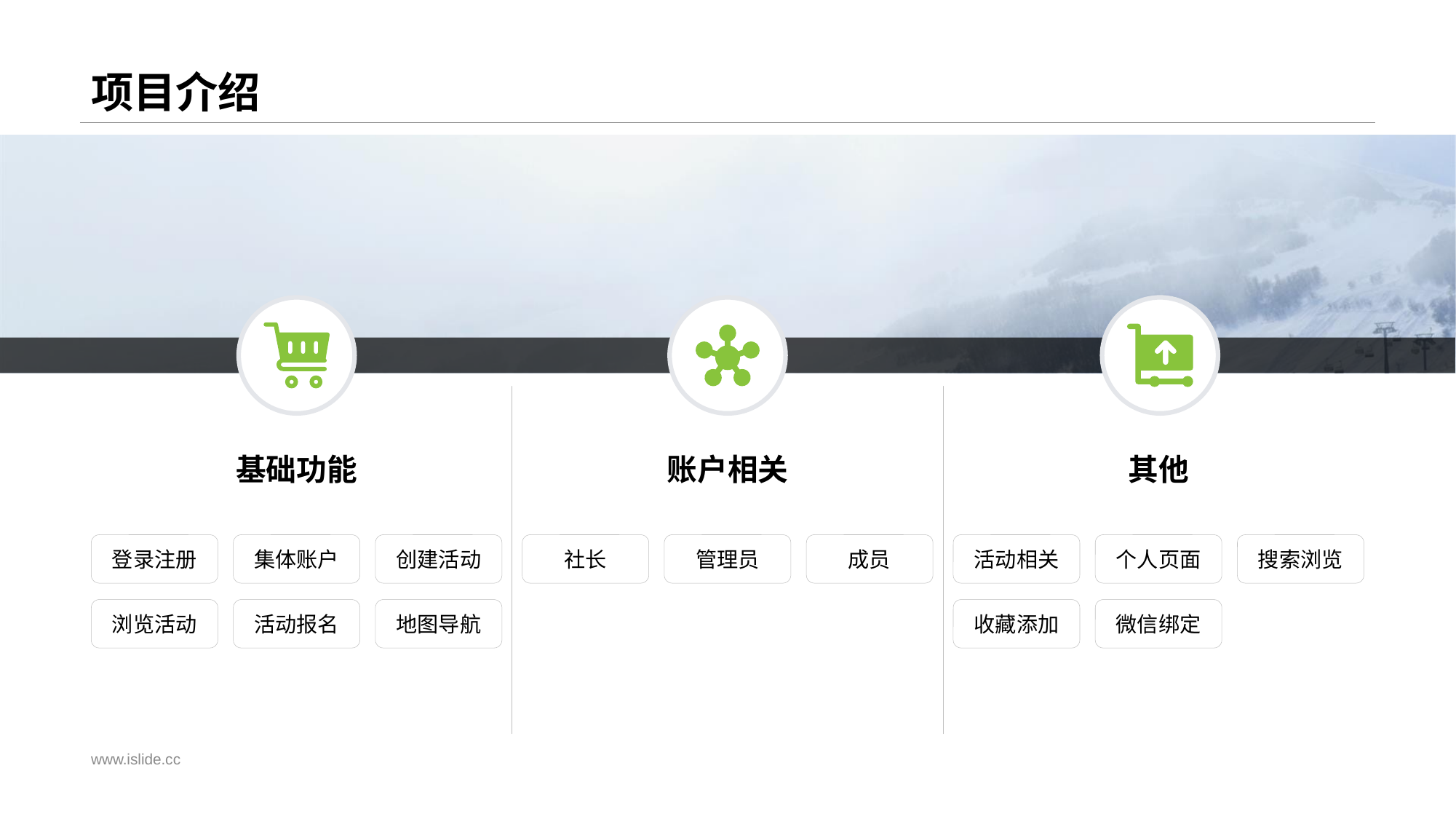

# 项目介绍

基础功能
账户相关
其他
登录注册
集体账户
创建活动
社长
管理员
成员
活动相关
个人页面
搜索浏览
浏览活动
活动报名
地图导航
收藏添加
微信绑定
www.islide.cc
5